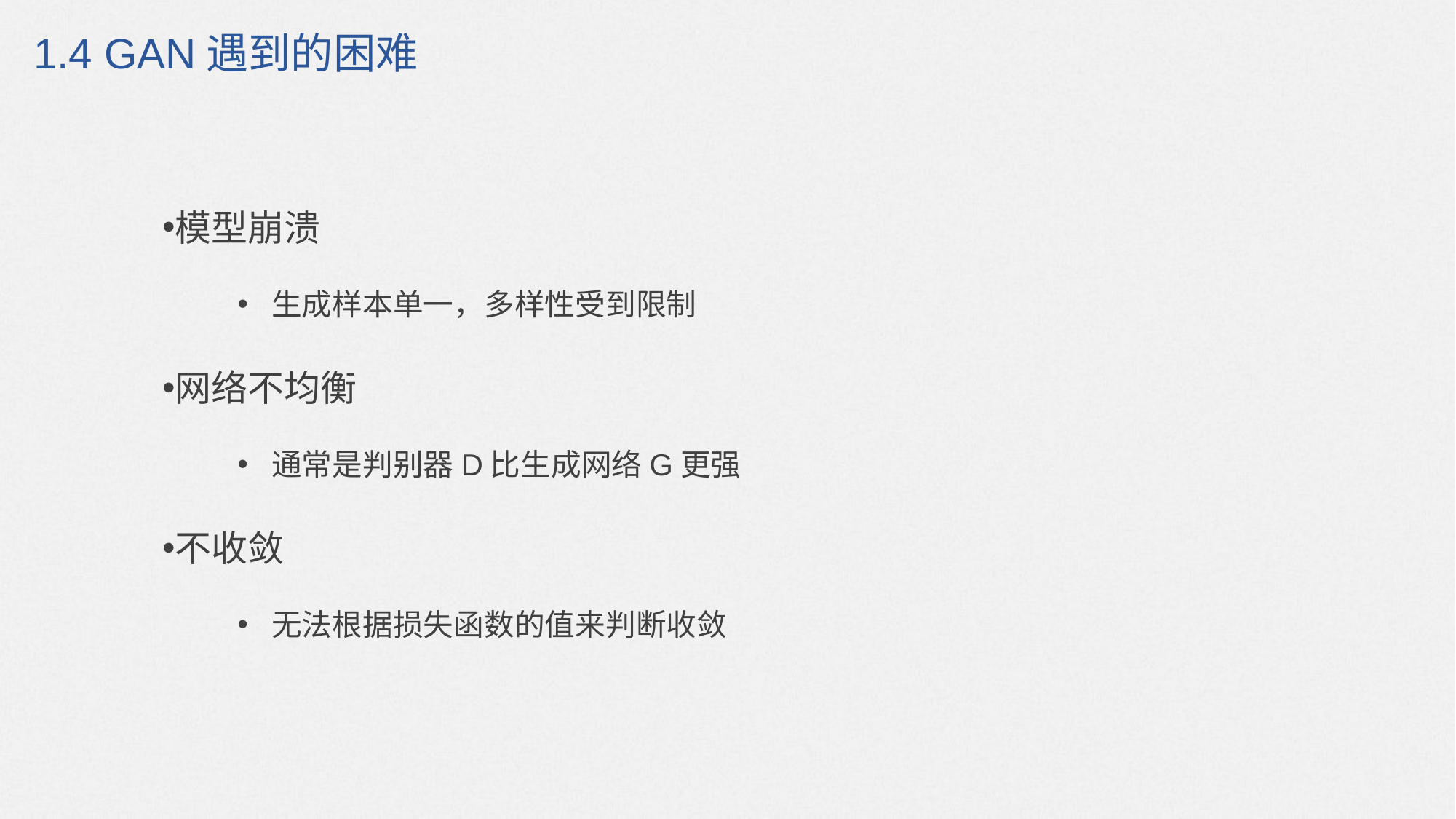

1.4 GAN遇到的困难
模型崩溃
生成样本单一，多样性受到限制
网络不均衡
通常是判别器D比生成网络G更强
不收敛
无法根据损失函数的值来判断收敛